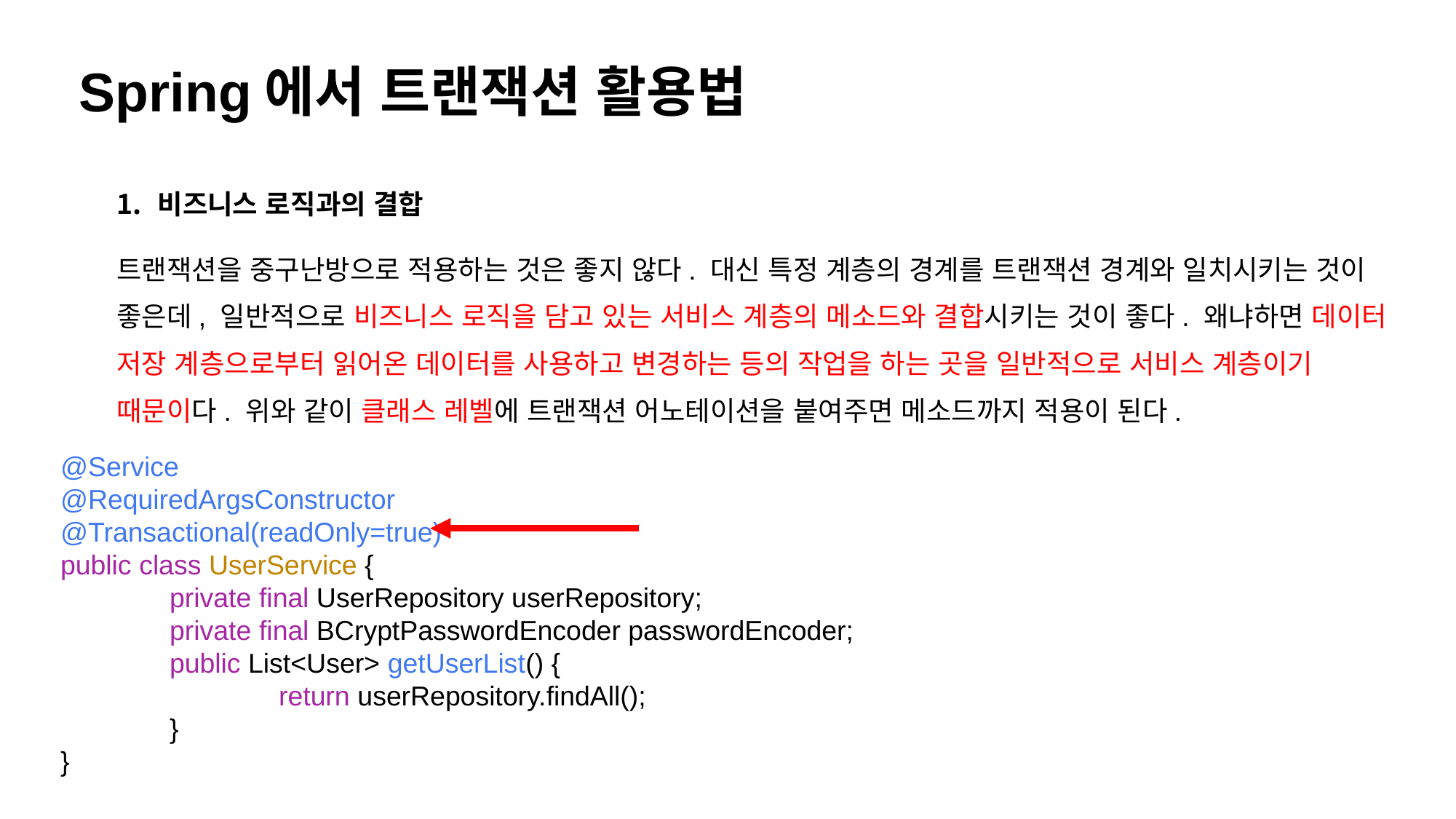

Spring에서 트랜잭션 활용법
비즈니스 로직과의 결합

트랜잭션을 중구난방으로 적용하는 것은 좋지 않다. 대신 특정 계층의 경계를 트랜잭션 경계와 일치시키는 것이

좋은데, 일반적으로 비즈니스 로직을 담고 있는 서비스 계층의 메소드와 결합시키는 것이 좋다. 왜냐하면 데이터

저장 계층으로부터 읽어온 데이터를 사용하고 변경하는 등의 작업을 하는 곳을 일반적으로 서비스 계층이기

때문이다. 위와 같이 클래스 레벨에 트랜잭션 어노테이션을 붙여주면 메소드까지 적용이 된다.
@Service
@RequiredArgsConstructor
@Transactional(readOnly=true)
public class UserService {
	private final UserRepository userRepository;
	private final BCryptPasswordEncoder passwordEncoder;
	public List<User> getUserList() {
		return userRepository.findAll();
	}
}